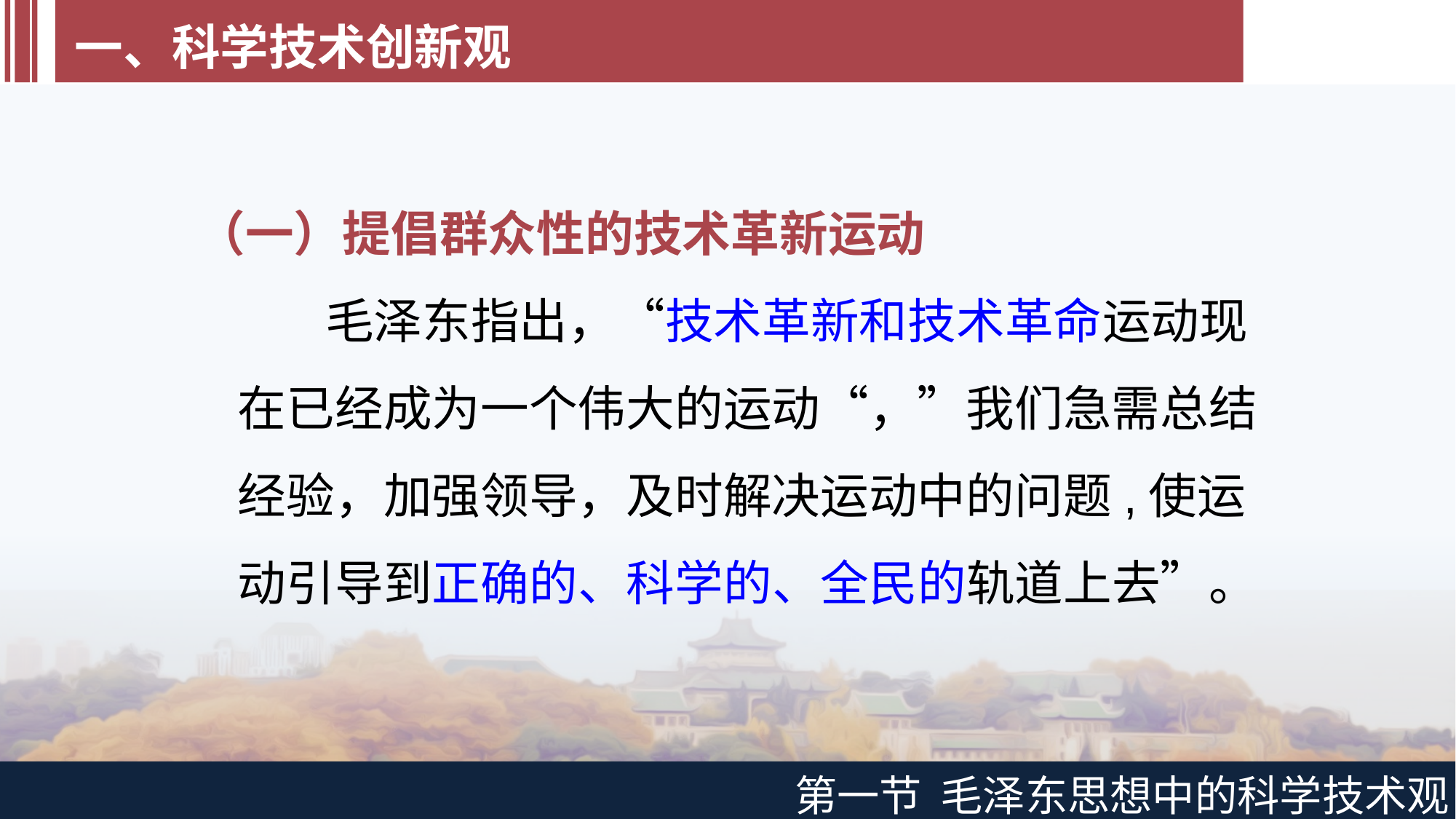

一、科学技术创新观
（一）提倡群众性的技术革新运动
毛泽东指出，“技术革新和技术革命运动现在已经成为一个伟大的运动“，”我们急需总结经验，加强领导，及时解决运动中的问题,使运动引导到正确的、科学的、全民的轨道上去”。
第一节  毛泽东思想中的科学技术观